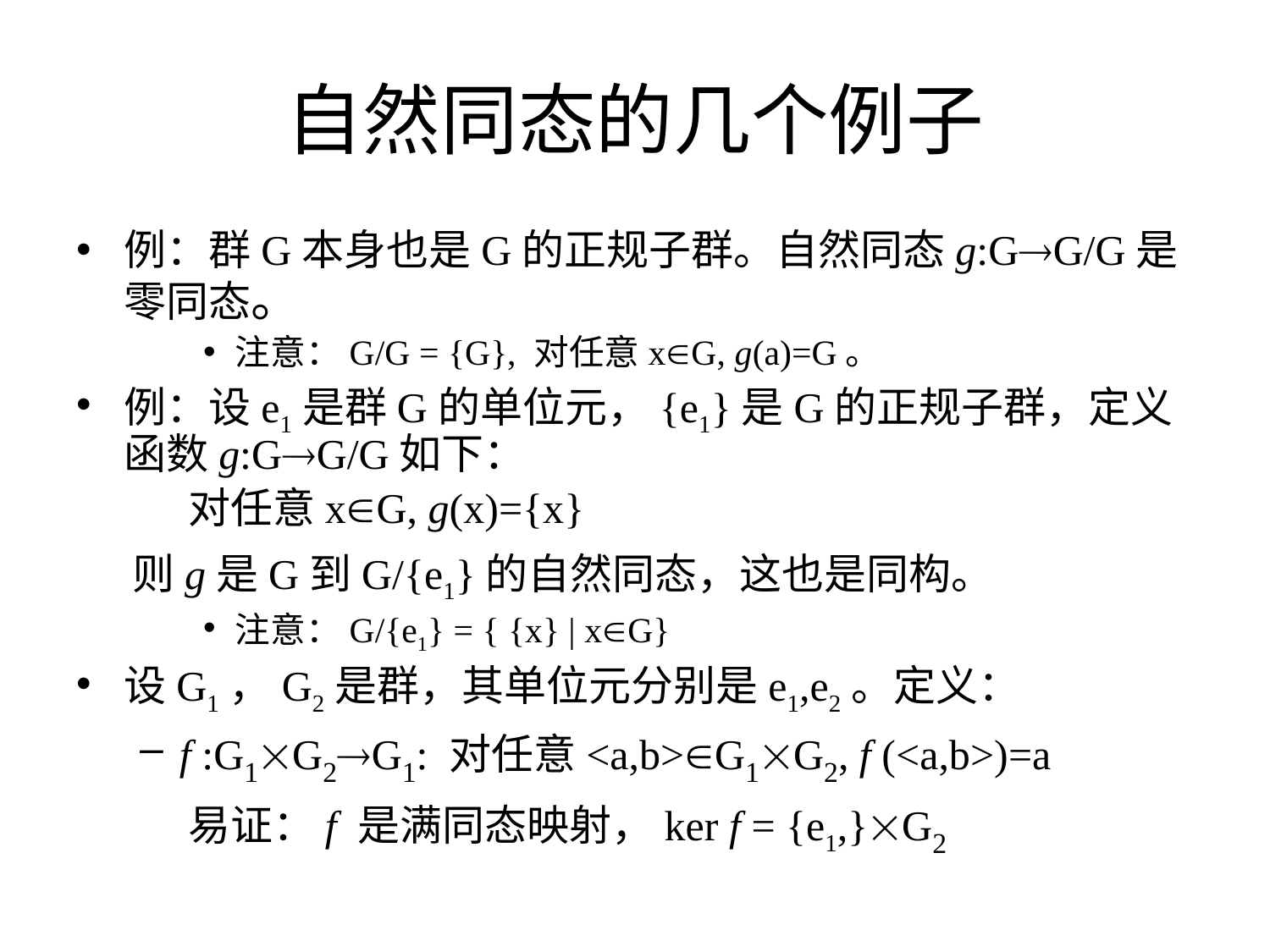

# 自然同态的几个例子
例：群G本身也是G的正规子群。自然同态g:G→G/G是零同态。
注意：G/G = {G}, 对任意x∈G, g(a)=G。
例：设e1是群G的单位元，{e1}是G的正规子群，定义函数g:G→G/G如下：
    对任意x∈G, g(x)={x}
    则g是G到G/{e1}的自然同态，这也是同构。
注意：G/{e1} = { {x} | x∈G}
设G1，G2是群，其单位元分别是e1,e2。定义：
f :G1×G2→G1: 对任意<a,b>∈G1×G2, f (<a,b>)=a
    易证：f 是满同态映射，ker f = {e1,}×G2